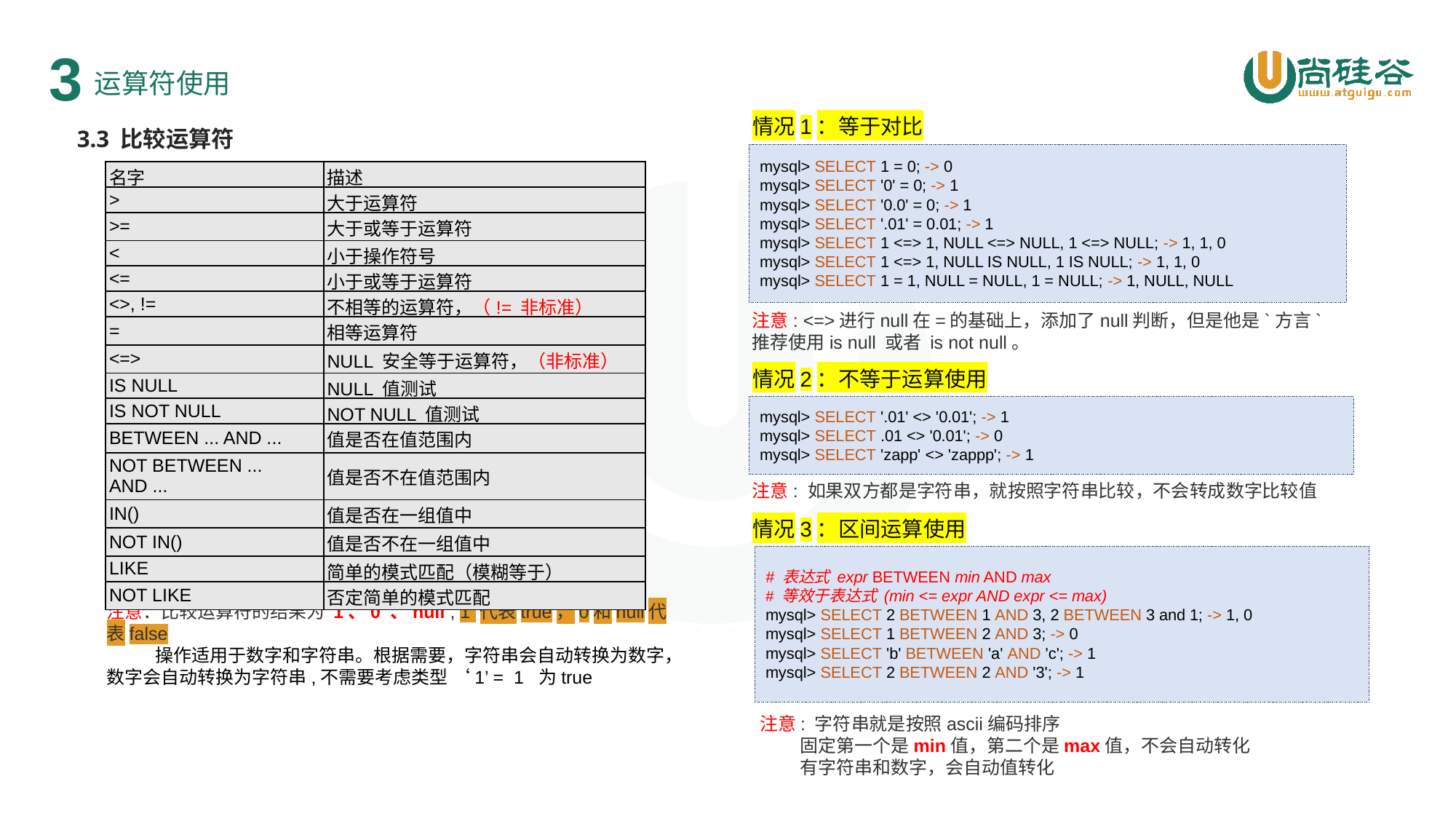

3
运算符使用
情况1：等于对比
3.3 比较运算符
mysql> SELECT 1 = 0; -> 0
mysql> SELECT '0' = 0; -> 1
mysql> SELECT '0.0' = 0; -> 1
mysql> SELECT '.01' = 0.01; -> 1
mysql> SELECT 1 <=> 1, NULL <=> NULL, 1 <=> NULL; -> 1, 1, 0
mysql> SELECT 1 <=> 1, NULL IS NULL, 1 IS NULL; -> 1, 1, 0
mysql> SELECT 1 = 1, NULL = NULL, 1 = NULL; -> 1, NULL, NULL
| 名字 | 描述 |
| --- | --- |
| > | 大于运算符 |
| >= | 大于或等于运算符 |
| < | 小于操作符号 |
| <= | 小于或等于运算符 |
| <>, != | 不相等的运算符，（!= 非标准） |
| = | 相等运算符 |
| <=> | NULL 安全等于运算符，（非标准） |
| IS NULL | NULL 值测试 |
| IS NOT NULL | NOT NULL 值测试 |
| BETWEEN ... AND ... | 值是否在值范围内 |
| NOT BETWEEN ... AND ... | 值是否不在值范围内 |
| IN() | 值是否在一组值中 |
| NOT IN() | 值是否不在一组值中 |
| LIKE | 简单的模式匹配（模糊等于） |
| NOT LIKE | 否定简单的模式匹配 |
注意: <=>进行null在=的基础上，添加了null判断，但是他是`方言`推荐使用is null 或者 is not null。
情况2：不等于运算使用
mysql> SELECT '.01' <> '0.01'; -> 1
mysql> SELECT .01 <> '0.01'; -> 0
mysql> SELECT 'zapp' <> 'zappp'; -> 1
注意: 如果双方都是字符串，就按照字符串比较，不会转成数字比较值
情况3：区间运算使用
# 表达式 expr BETWEEN min AND max
# 等效于表达式 (min <= expr AND expr <= max)
mysql> SELECT 2 BETWEEN 1 AND 3, 2 BETWEEN 3 and 1; -> 1, 0
mysql> SELECT 1 BETWEEN 2 AND 3; -> 0
mysql> SELECT 'b' BETWEEN 'a' AND 'c'; -> 1
mysql> SELECT 2 BETWEEN 2 AND '3'; -> 1
注意：比较运算符的结果为 1、0 、null , 1 代表true，0和null代表false
           操作适用于数字和字符串。根据需要，字符串会自动转换为数字，数字会自动转换为字符串,不需要考虑类型 ‘1’ =  1  为true
注意: 字符串就是按照ascii编码排序
         固定第一个是min值，第二个是max值，不会自动转化
         有字符串和数字，会自动值转化